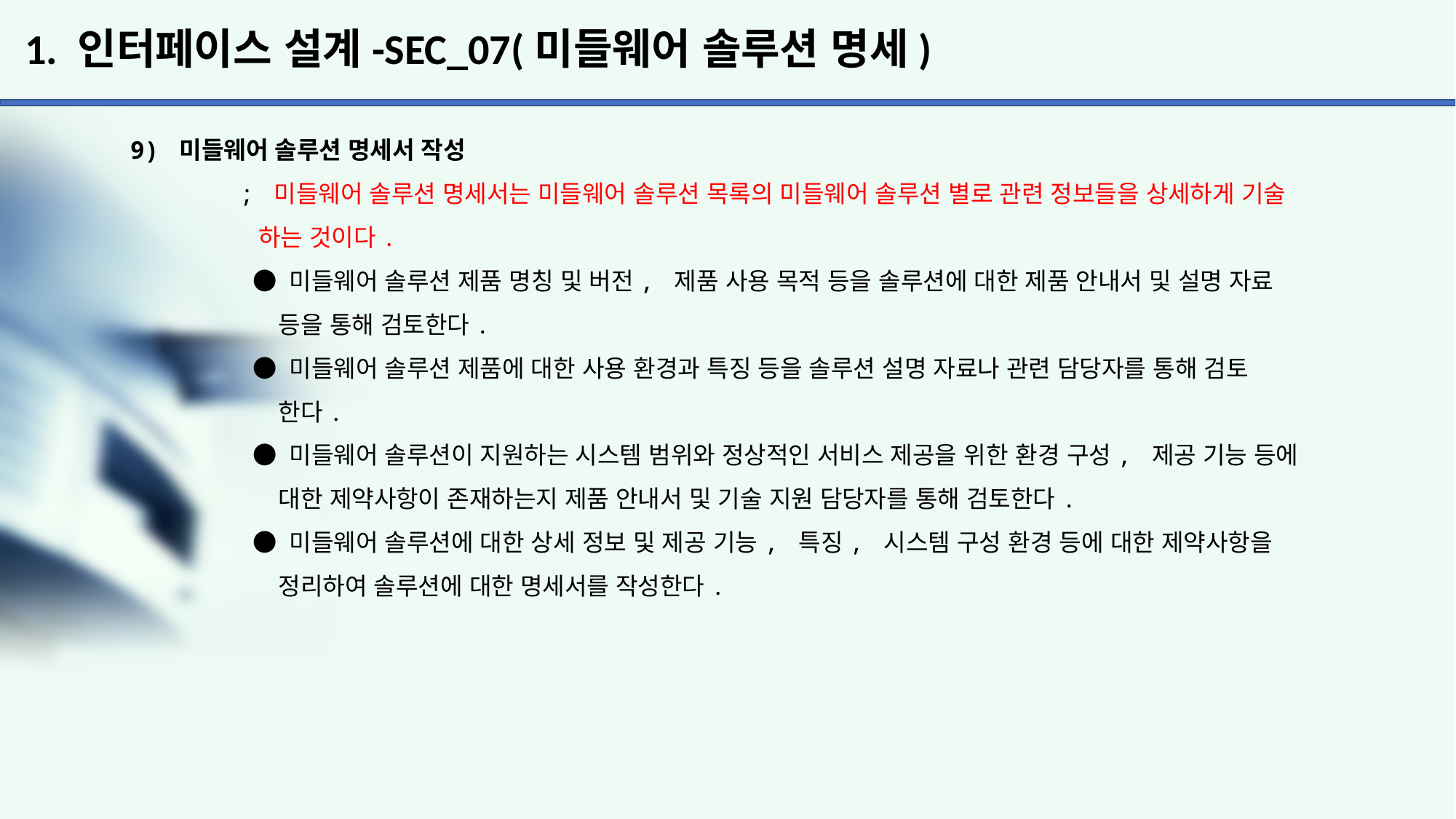

# 1. 인터페이스 설계-SEC_07(미들웨어 솔루션 명세)
9) 미들웨어 솔루션 명세서 작성
	; 미들웨어 솔루션 명세서는 미들웨어 솔루션 목록의 미들웨어 솔루션 별로 관련 정보들을 상세하게 기술
	  하는 것이다.
	  ● 미들웨어 솔루션 제품 명칭 및 버전, 제품 사용 목적 등을 솔루션에 대한 제품 안내서 및 설명 자료
	     등을 통해 검토한다.
	  ● 미들웨어 솔루션 제품에 대한 사용 환경과 특징 등을 솔루션 설명 자료나 관련 담당자를 통해 검토
	     한다.
	  ● 미들웨어 솔루션이 지원하는 시스템 범위와 정상적인 서비스 제공을 위한 환경 구성, 제공 기능 등에
	     대한 제약사항이 존재하는지 제품 안내서 및 기술 지원 담당자를 통해 검토한다.
	  ● 미들웨어 솔루션에 대한 상세 정보 및 제공 기능, 특징, 시스템 구성 환경 등에 대한 제약사항을
	     정리하여 솔루션에 대한 명세서를 작성한다.